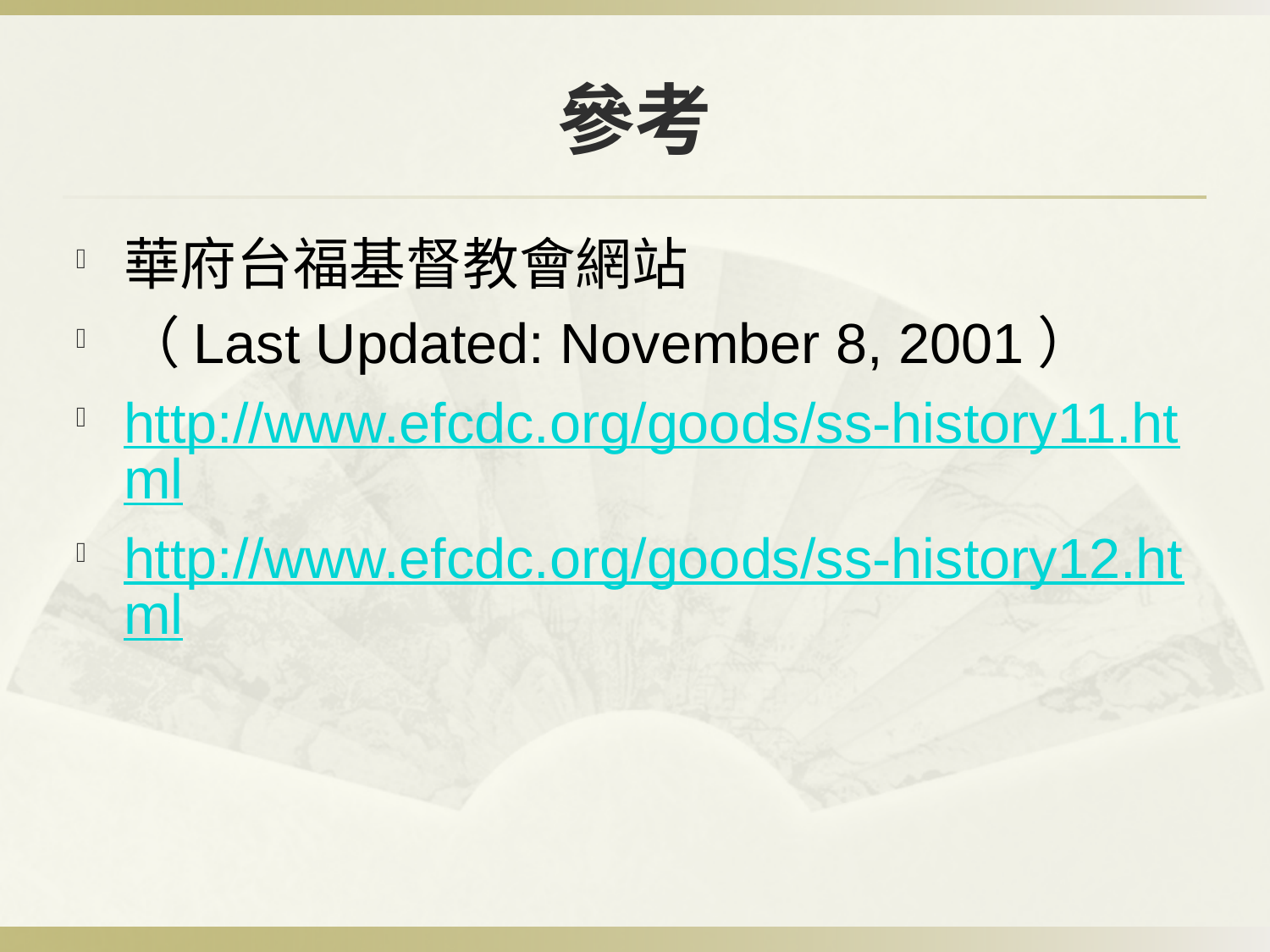

# 參考
華府台福基督教會網站
（Last Updated: November 8, 2001）
http://www.efcdc.org/goods/ss-history11.html
http://www.efcdc.org/goods/ss-history12.html